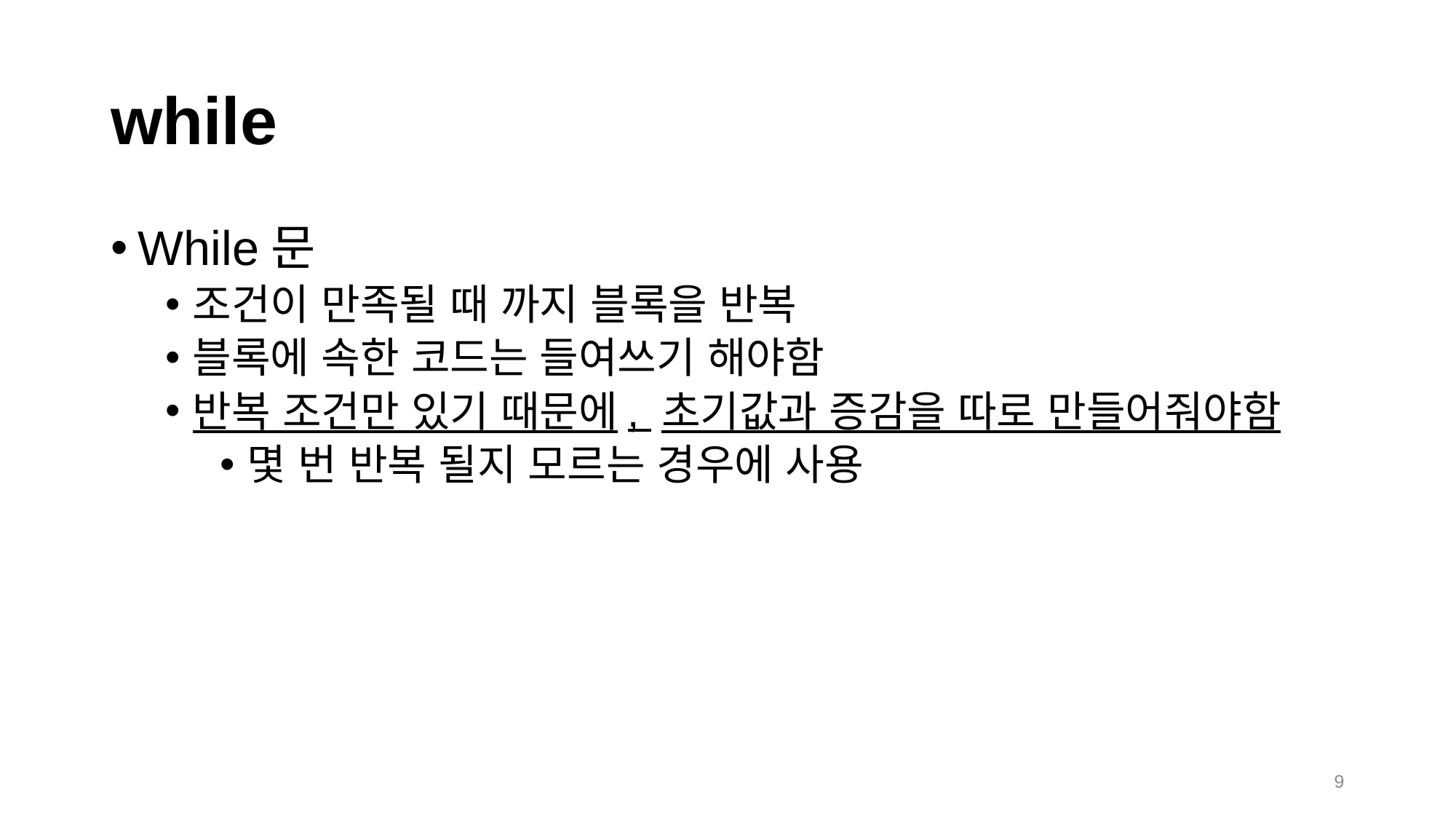

# while
While문
조건이 만족될 때 까지 블록을 반복
블록에 속한 코드는 들여쓰기 해야함
반복 조건만 있기 때문에, 초기값과 증감을 따로 만들어줘야함
몇 번 반복 될지 모르는 경우에 사용

9